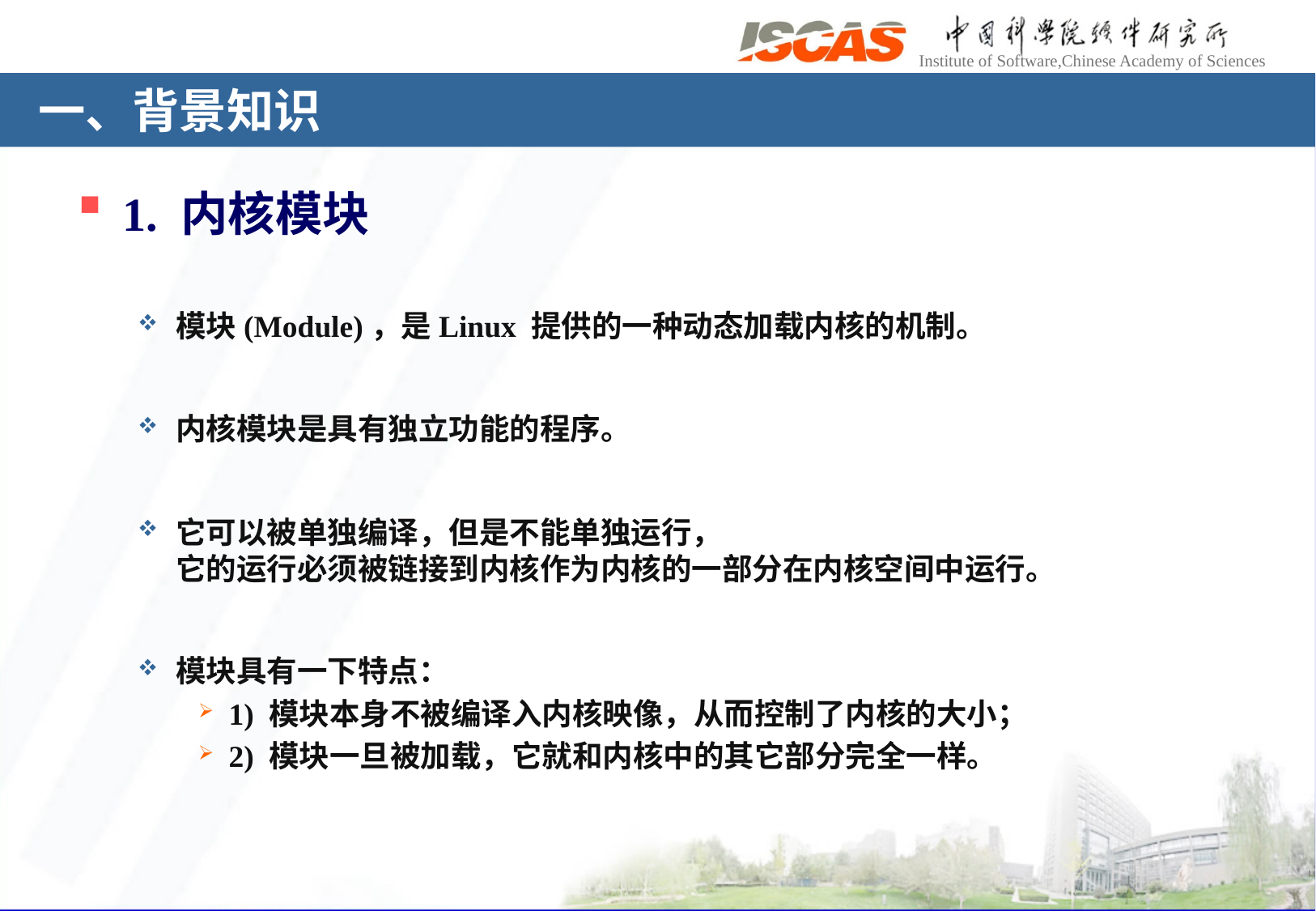

# 一、背景知识
1. 内核模块

模块(Module)，是Linux 提供的一种动态加载内核的机制。

内核模块是具有独立功能的程序。

它可以被单独编译，但是不能单独运行，
它的运行必须被链接到内核作为内核的一部分在内核空间中运行。

模块具有一下特点：
1) 模块本身不被编译入内核映像，从而控制了内核的大小；
2) 模块一旦被加载，它就和内核中的其它部分完全一样。